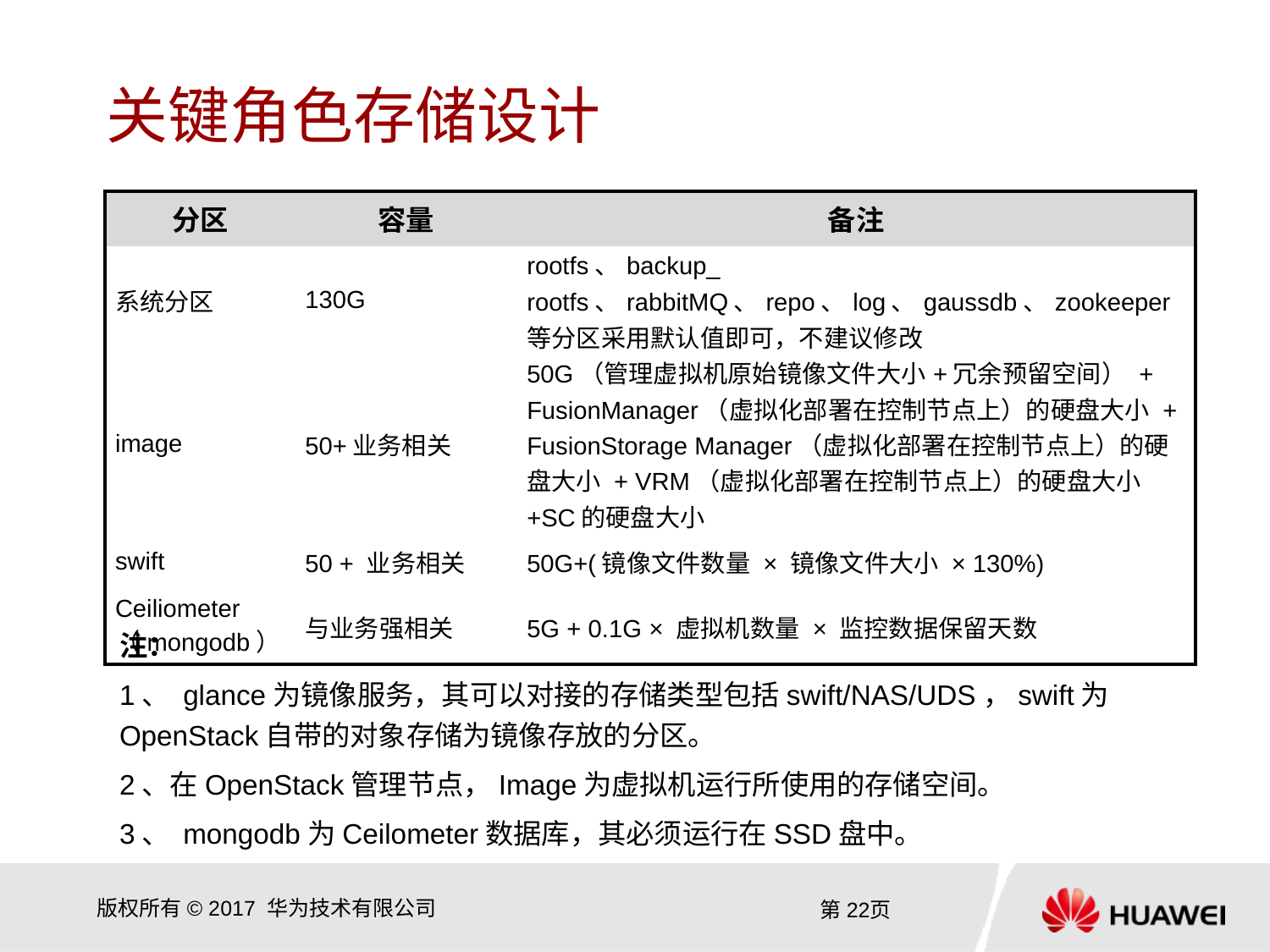

# 关键角色存储设计
| 分区 | 容量 | 备注 |
| --- | --- | --- |
| 系统分区 | 130G | rootfs、backup\_ rootfs、rabbitMQ、repo、log、gaussdb、zookeeper等分区采用默认值即可，不建议修改 |
| image | 50+业务相关 | 50G（管理虚拟机原始镜像文件大小+冗余预留空间） + FusionManager（虚拟化部署在控制节点上）的硬盘大小 + FusionStorage Manager（虚拟化部署在控制节点上）的硬盘大小 + VRM（虚拟化部署在控制节点上）的硬盘大小+SC的硬盘大小 |
| swift | 50 + 业务相关 | 50G+(镜像文件数量 × 镜像文件大小 × 130%) |
| Ceiliometer（mongodb） | 与业务强相关 | 5G + 0.1G × 虚拟机数量 × 监控数据保留天数 |
注：
1、 glance为镜像服务，其可以对接的存储类型包括swift/NAS/UDS，swift为OpenStack自带的对象存储为镜像存放的分区。
2、在OpenStack管理节点，Image为虚拟机运行所使用的存储空间。
3、 mongodb为Ceilometer数据库，其必须运行在SSD盘中。